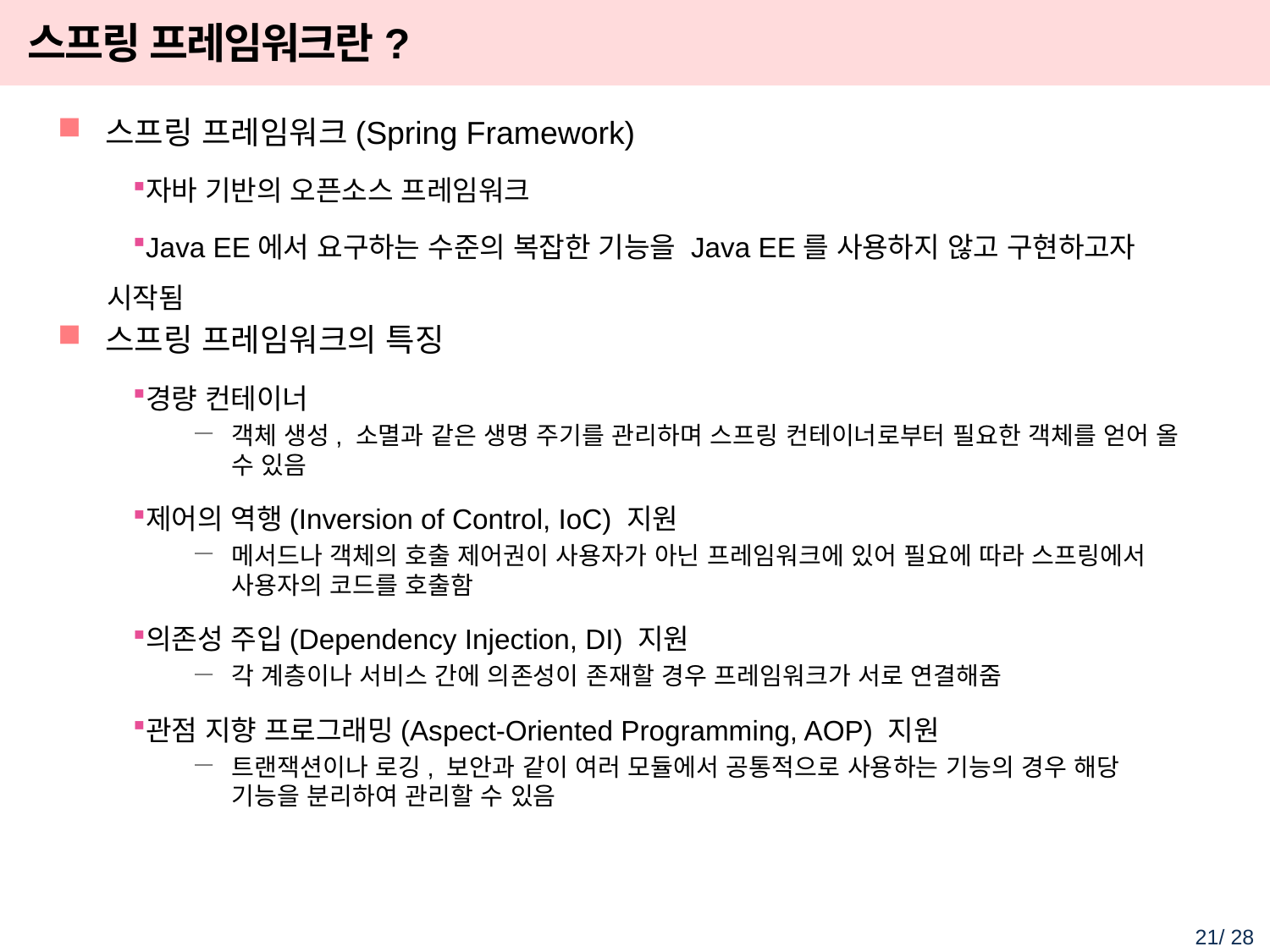

# 스프링 프레임워크란?
스프링 프레임워크(Spring Framework)
자바 기반의 오픈소스 프레임워크
Java EE에서 요구하는 수준의 복잡한 기능을 Java EE를 사용하지 않고 구현하고자 시작됨
스프링 프레임워크의 특징
경량 컨테이너
객체 생성, 소멸과 같은 생명 주기를 관리하며 스프링 컨테이너로부터 필요한 객체를 얻어 올 수 있음
제어의 역행(Inversion of Control, IoC) 지원
메서드나 객체의 호출 제어권이 사용자가 아닌 프레임워크에 있어 필요에 따라 스프링에서 사용자의 코드를 호출함
의존성 주입(Dependency Injection, DI) 지원
각 계층이나 서비스 간에 의존성이 존재할 경우 프레임워크가 서로 연결해줌
관점 지향 프로그래밍(Aspect-Oriented Programming, AOP) 지원
트랜잭션이나 로깅, 보안과 같이 여러 모듈에서 공통적으로 사용하는 기능의 경우 해당 기능을 분리하여 관리할 수 있음